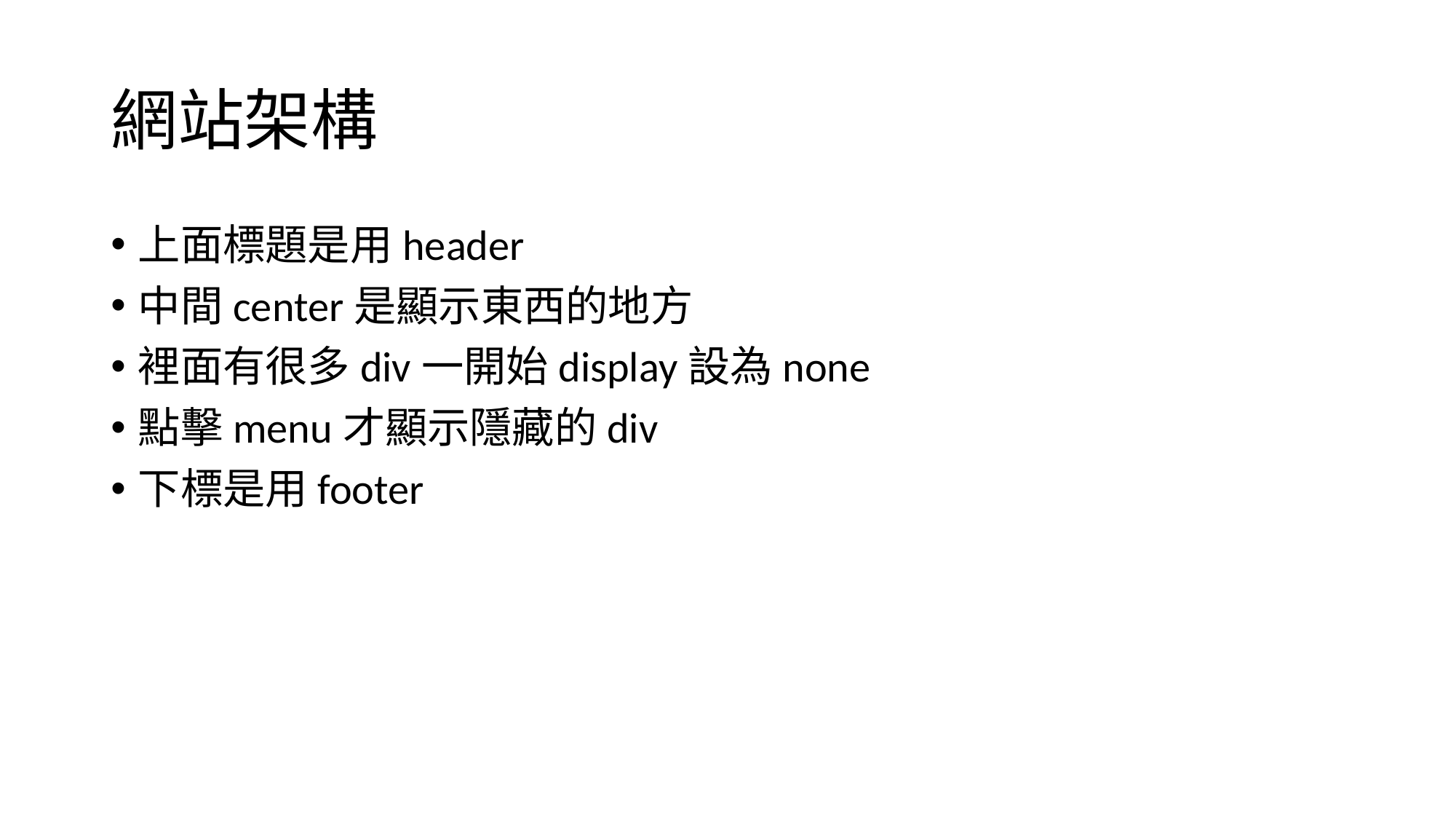

# 網站架構
上面標題是用header
中間center是顯示東西的地方
裡面有很多div一開始display設為none
點擊menu才顯示隱藏的div
下標是用footer